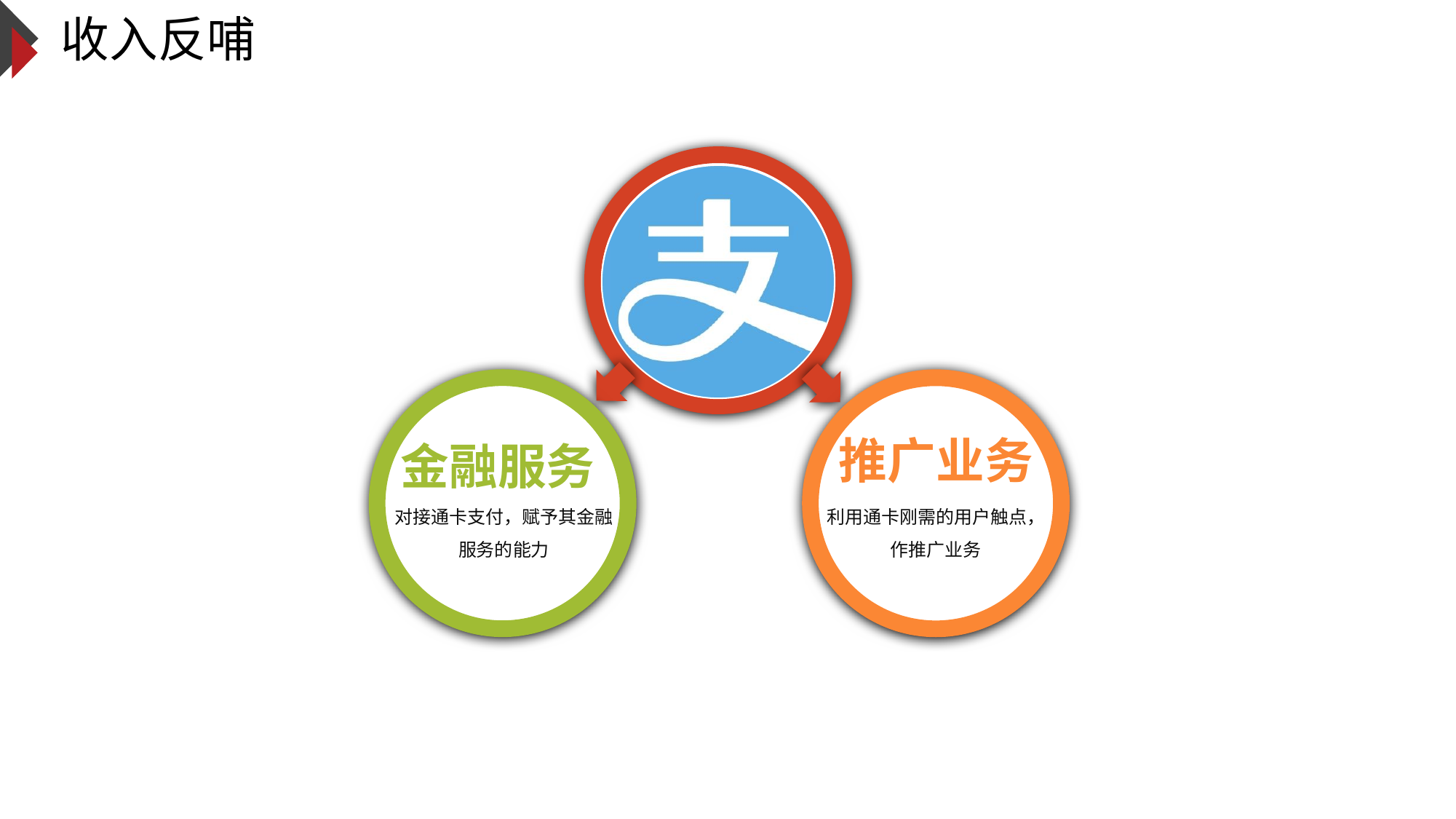

# 收入反哺

推广业务
金融服务
利用通卡刚需的用户触点，作推广业务
对接通卡支付，赋予其金融服务的能力